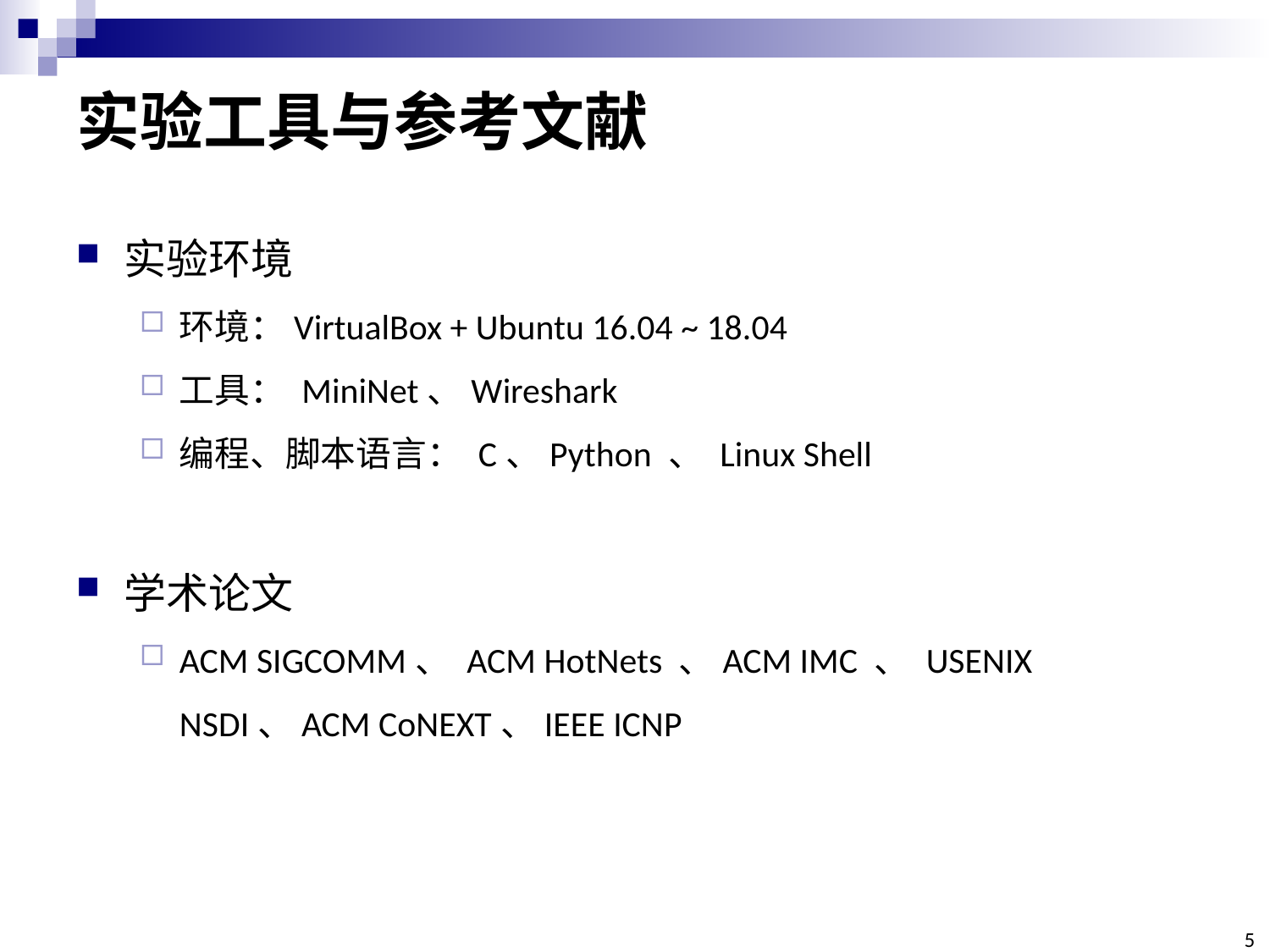

# 实验工具与参考文献
实验环境
环境：VirtualBox + Ubuntu 16.04 ~ 18.04
工具： MiniNet、Wireshark
编程、脚本语言： C、Python 、 Linux Shell

学术论文
ACM SIGCOMM、 ACM HotNets 、ACM IMC 、 USENIX NSDI、ACM CoNEXT、IEEE ICNP

5